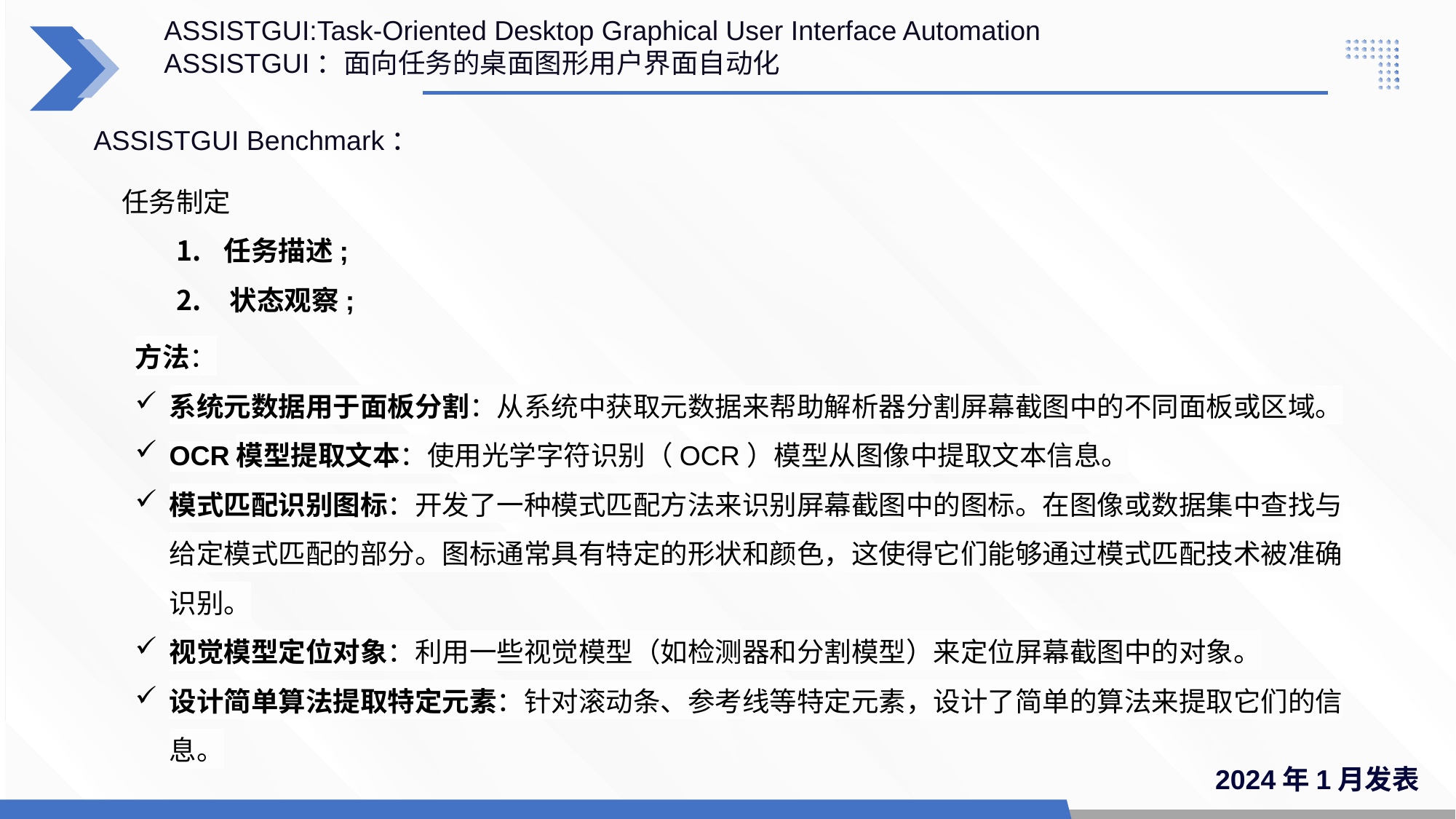

ASSISTGUI:Task-Oriented Desktop Graphical User Interface Automation
ASSISTGUI：面向任务的桌面图形用户界面自动化
ASSISTGUI Benchmark：
任务制定
任务描述;
 状态观察;
方法：
系统元数据用于面板分割：从系统中获取元数据来帮助解析器分割屏幕截图中的不同面板或区域。
OCR模型提取文本：使用光学字符识别（OCR）模型从图像中提取文本信息。
模式匹配识别图标：开发了一种模式匹配方法来识别屏幕截图中的图标。在图像或数据集中查找与给定模式匹配的部分。图标通常具有特定的形状和颜色，这使得它们能够通过模式匹配技术被准确识别。
视觉模型定位对象：利用一些视觉模型（如检测器和分割模型）来定位屏幕截图中的对象。
设计简单算法提取特定元素：针对滚动条、参考线等特定元素，设计了简单的算法来提取它们的信息。
2024年1月发表